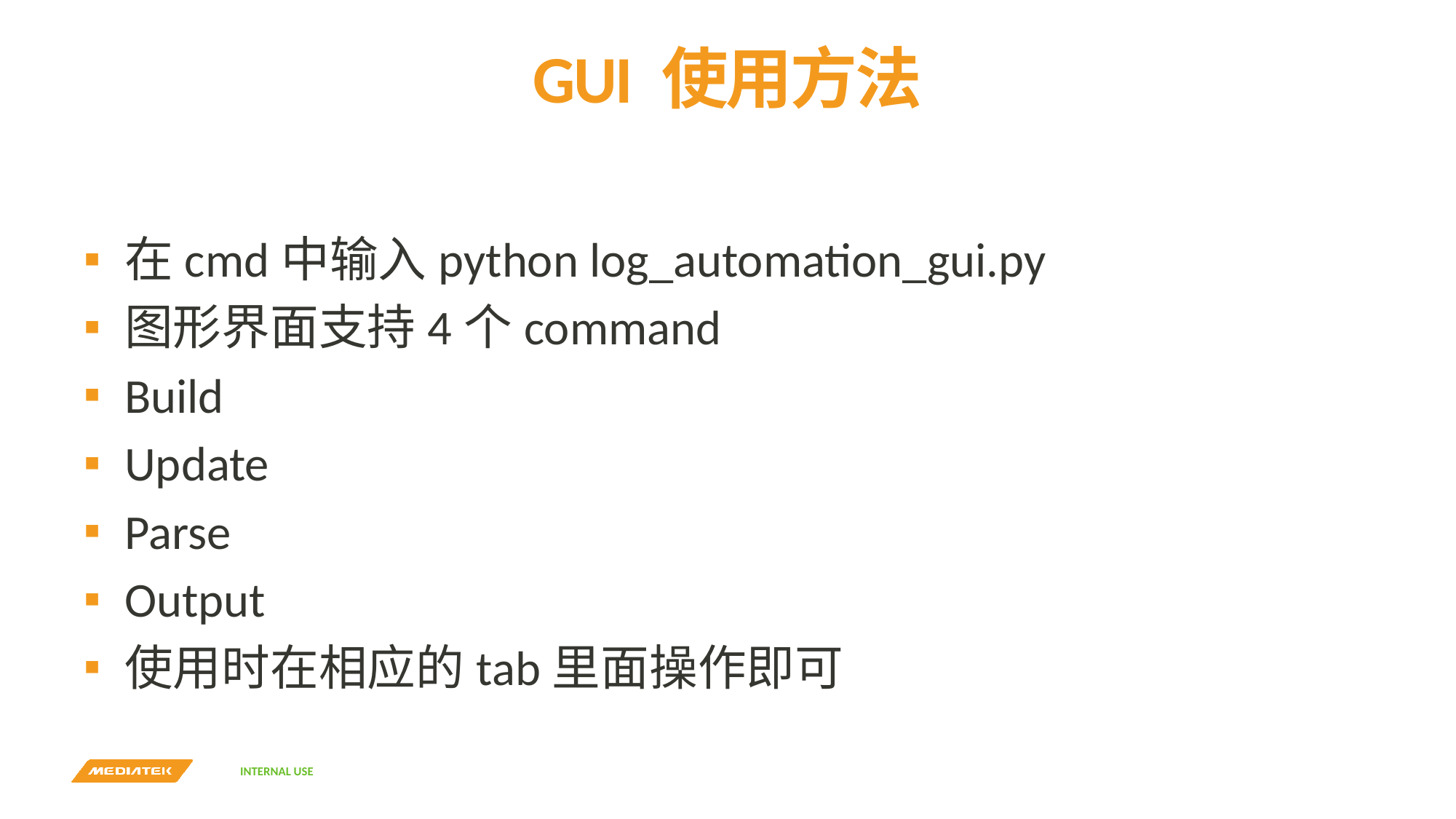

# GUI 使用方法
在cmd中输入python log_automation_gui.py
图形界面支持4个command
Build
Update
Parse
Output
使用时在相应的tab里面操作即可